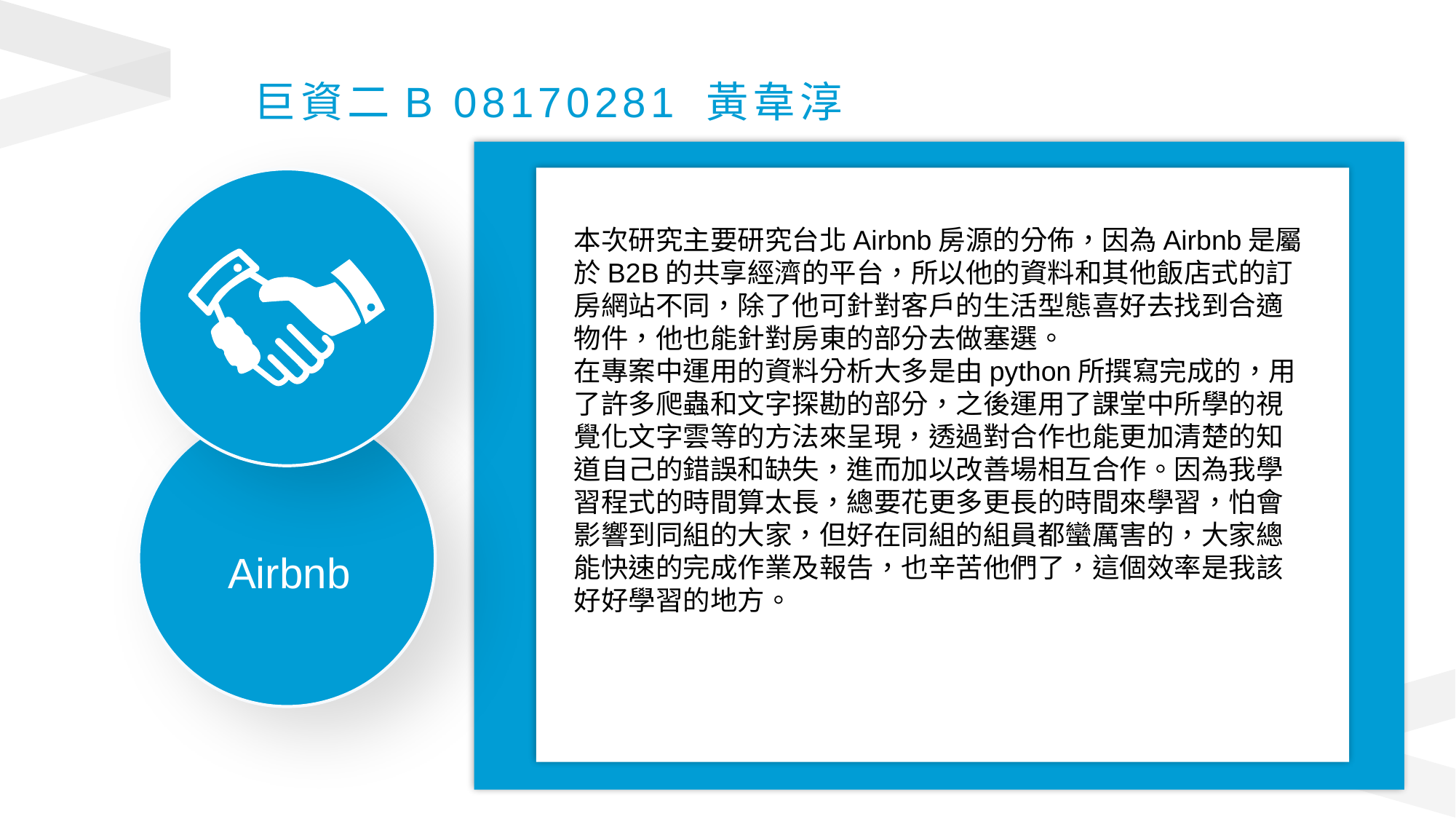

巨資二B 08170281 黃韋淳

本次研究主要研究台北Airbnb房源的分佈，因為Airbnb是屬於B2B的共享經濟的平台，所以他的資料和其他飯店式的訂房網站不同，除了他可針對客戶的生活型態喜好去找到合適物件，他也能針對房東的部分去做塞選。
在專案中運用的資料分析大多是由python所撰寫完成的，用了許多爬蟲和文字探勘的部分，之後運用了課堂中所學的視覺化文字雲等的方法來呈現，透過對合作也能更加清楚的知道自己的錯誤和缺失，進而加以改善場相互合作。因為我學習程式的時間算太長，總要花更多更長的時間來學習，怕會影響到同組的大家，但好在同組的組員都蠻厲害的，大家總能快速的完成作業及報告，也辛苦他們了，這個效率是我該好好學習的地方。

Airbnb